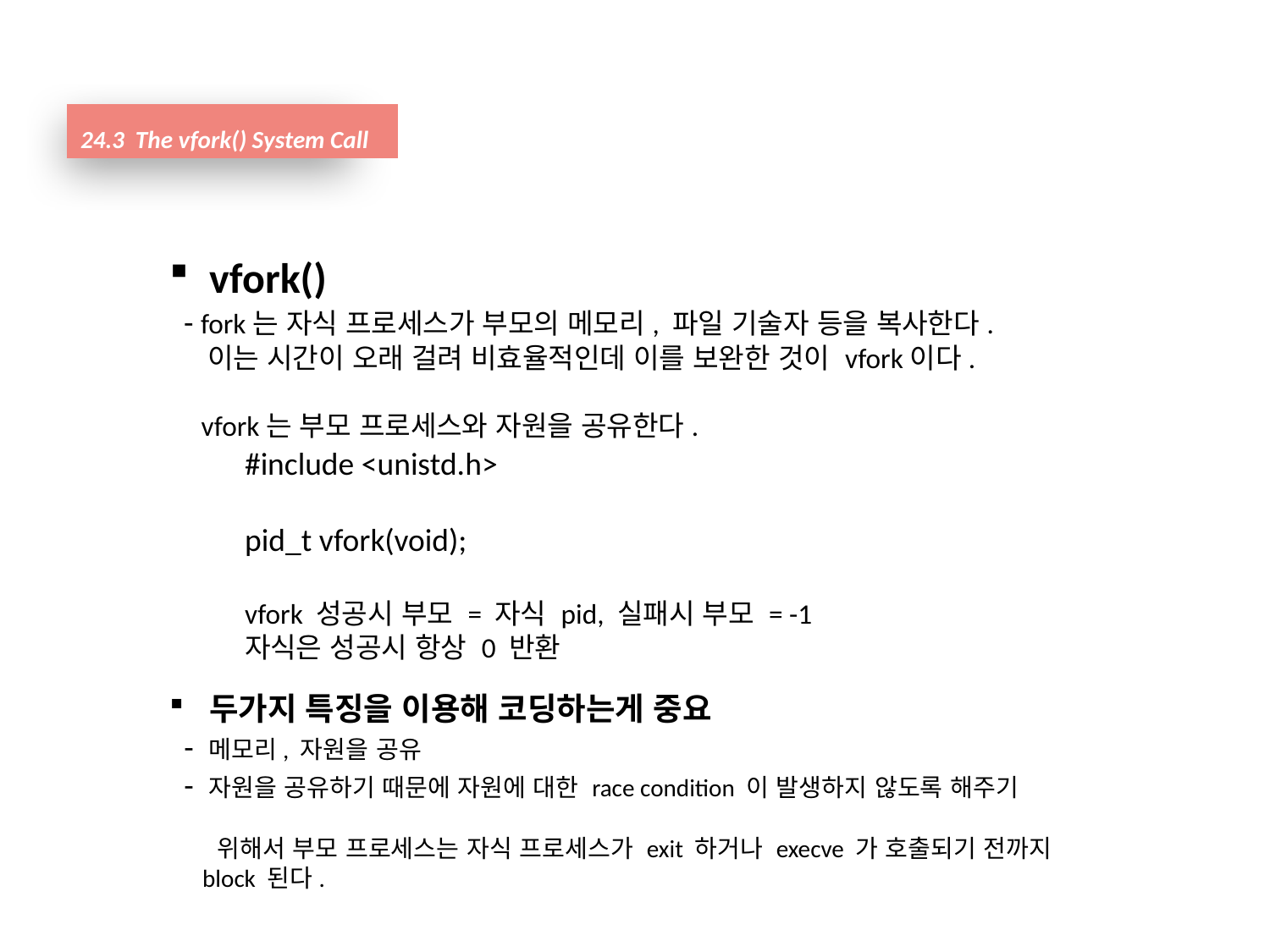

24.3  The vfork() System Call
vfork()
  - fork는 자식 프로세스가 부모의 메모리, 파일 기술자 등을 복사한다.
    이는 시간이 오래 걸려 비효율적인데 이를 보완한 것이 vfork이다.
     vfork는 부모 프로세스와 자원을 공유한다.
#include <unistd.h>

pid_t vfork(void);

vfork 성공시 부모 = 자식 pid, 실패시 부모 = -1
자식은 성공시 항상 0 반환
두가지 특징을 이용해 코딩하는게 중요
  - 메모리, 자원을 공유
  - 자원을 공유하기 때문에 자원에 대한 race condition 이 발생하지 않도록 해주기
      위해서 부모 프로세스는 자식 프로세스가 exit 하거나 execve 가 호출되기 전까지
      block 된다.